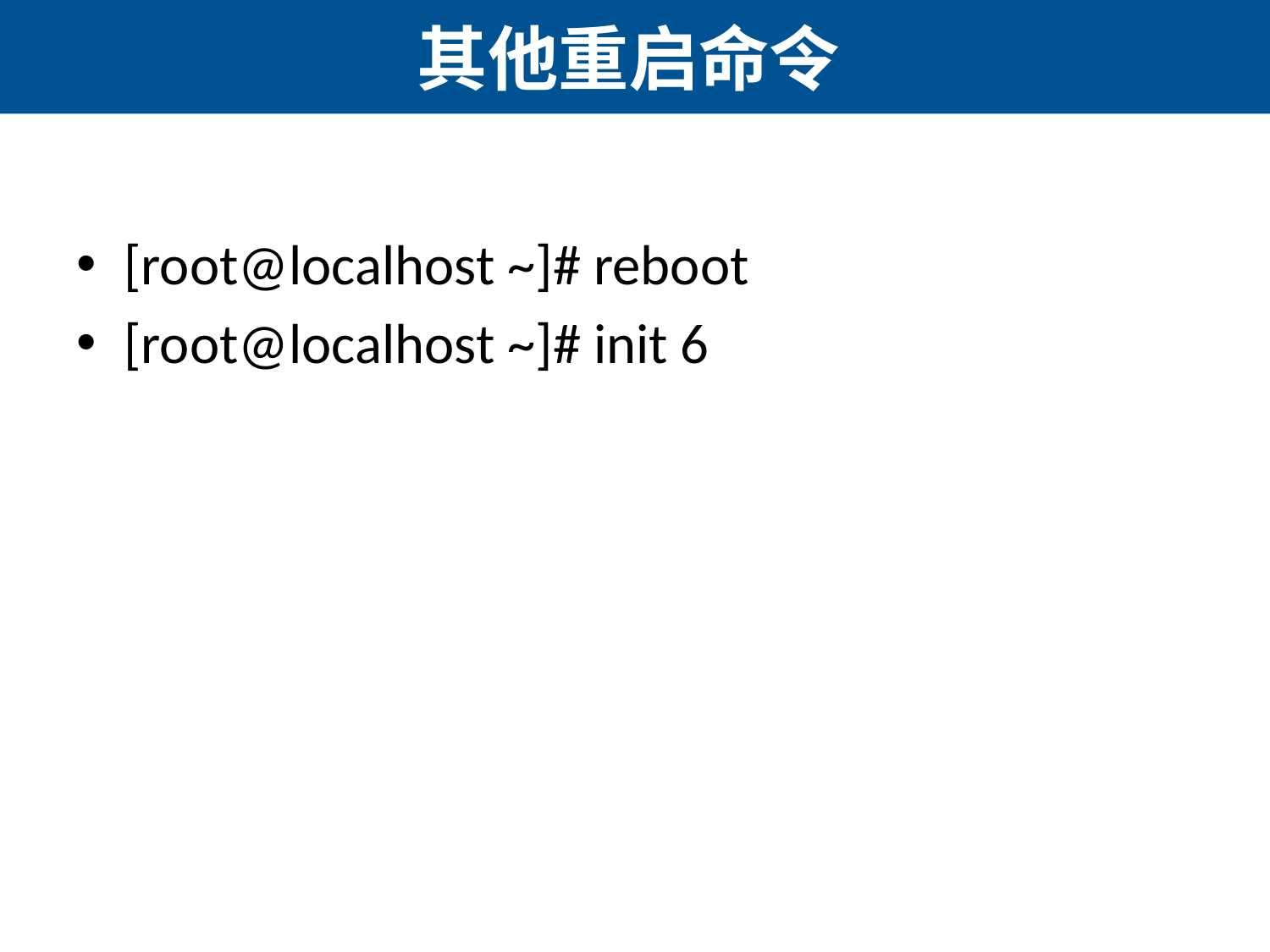

# 其他重启命令
[root@localhost ~]# reboot
[root@localhost ~]# init 6